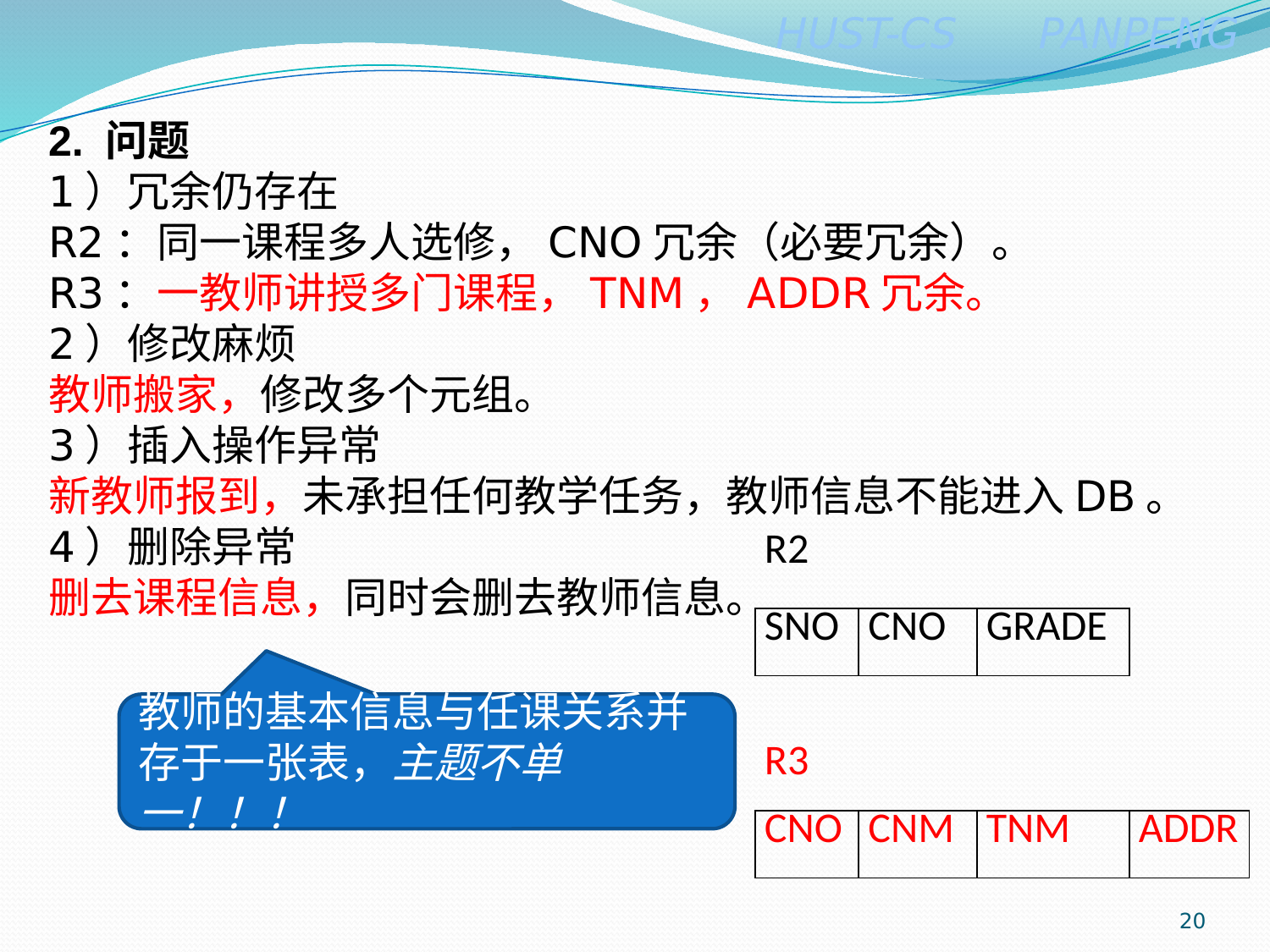

2. 问题
1）冗余仍存在
R2：同一课程多人选修，CNO冗余（必要冗余）。
R3：一教师讲授多门课程，TNM，ADDR冗余。
2）修改麻烦
教师搬家，修改多个元组。
3）插入操作异常
新教师报到，未承担任何教学任务，教师信息不能进入DB。
4）删除异常
删去课程信息，同时会删去教师信息。

| R2 |  |  |  |
| --- | --- | --- | --- |
| SNO | CNO | GRADE |  |
|  |  |  |  |
| R3 |  |  |  |
| CNO | CNM | TNM | ADDR |
教师的基本信息与任课关系并存于一张表，主题不单一！！！
20